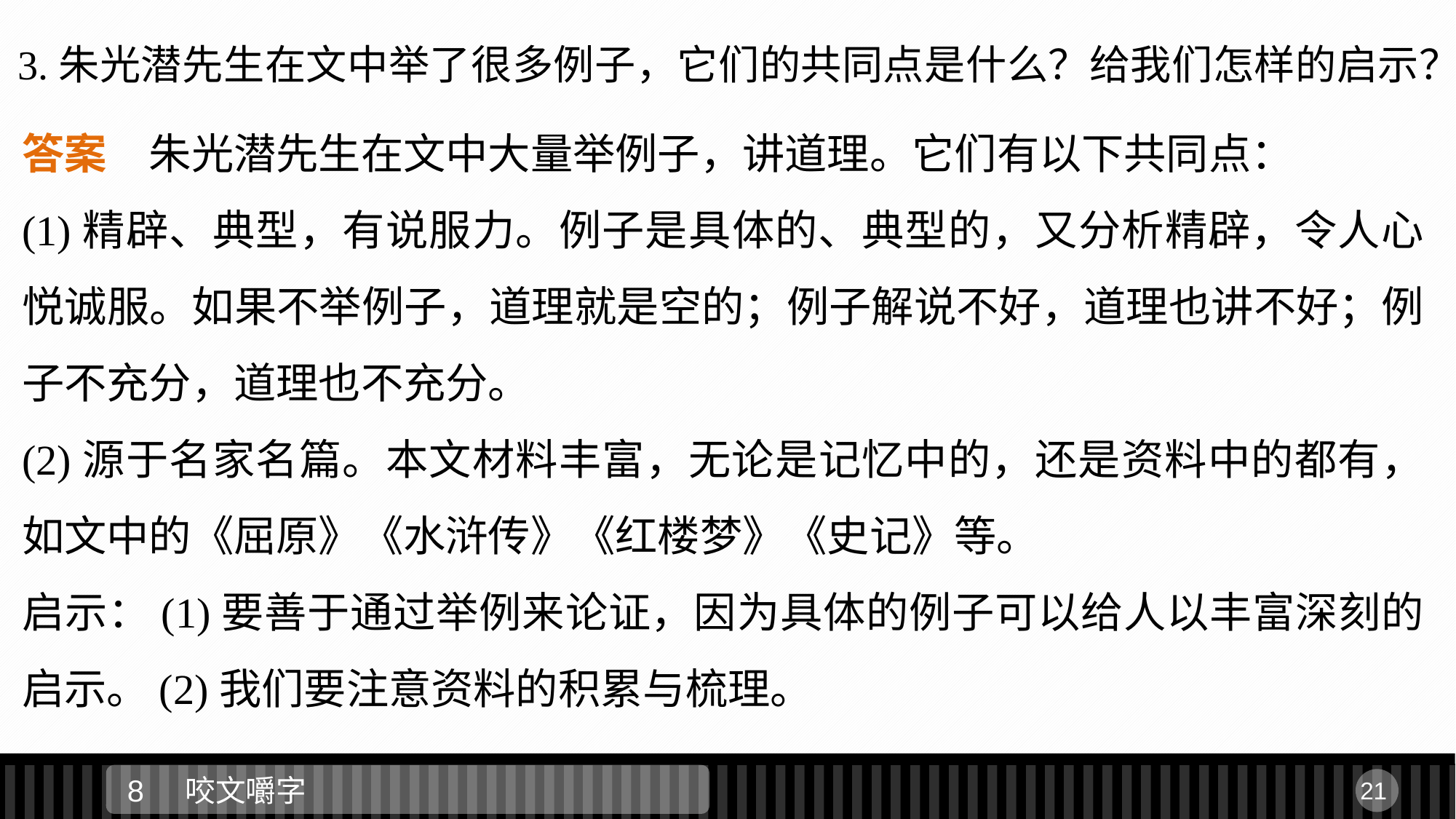

3.朱光潜先生在文中举了很多例子，它们的共同点是什么？给我们怎样的启示？
答案　朱光潜先生在文中大量举例子，讲道理。它们有以下共同点：
(1)精辟、典型，有说服力。例子是具体的、典型的，又分析精辟，令人心悦诚服。如果不举例子，道理就是空的；例子解说不好，道理也讲不好；例子不充分，道理也不充分。
(2)源于名家名篇。本文材料丰富，无论是记忆中的，还是资料中的都有，如文中的《屈原》《水浒传》《红楼梦》《史记》等。
启示：(1)要善于通过举例来论证，因为具体的例子可以给人以丰富深刻的启示。(2)我们要注意资料的积累与梳理。